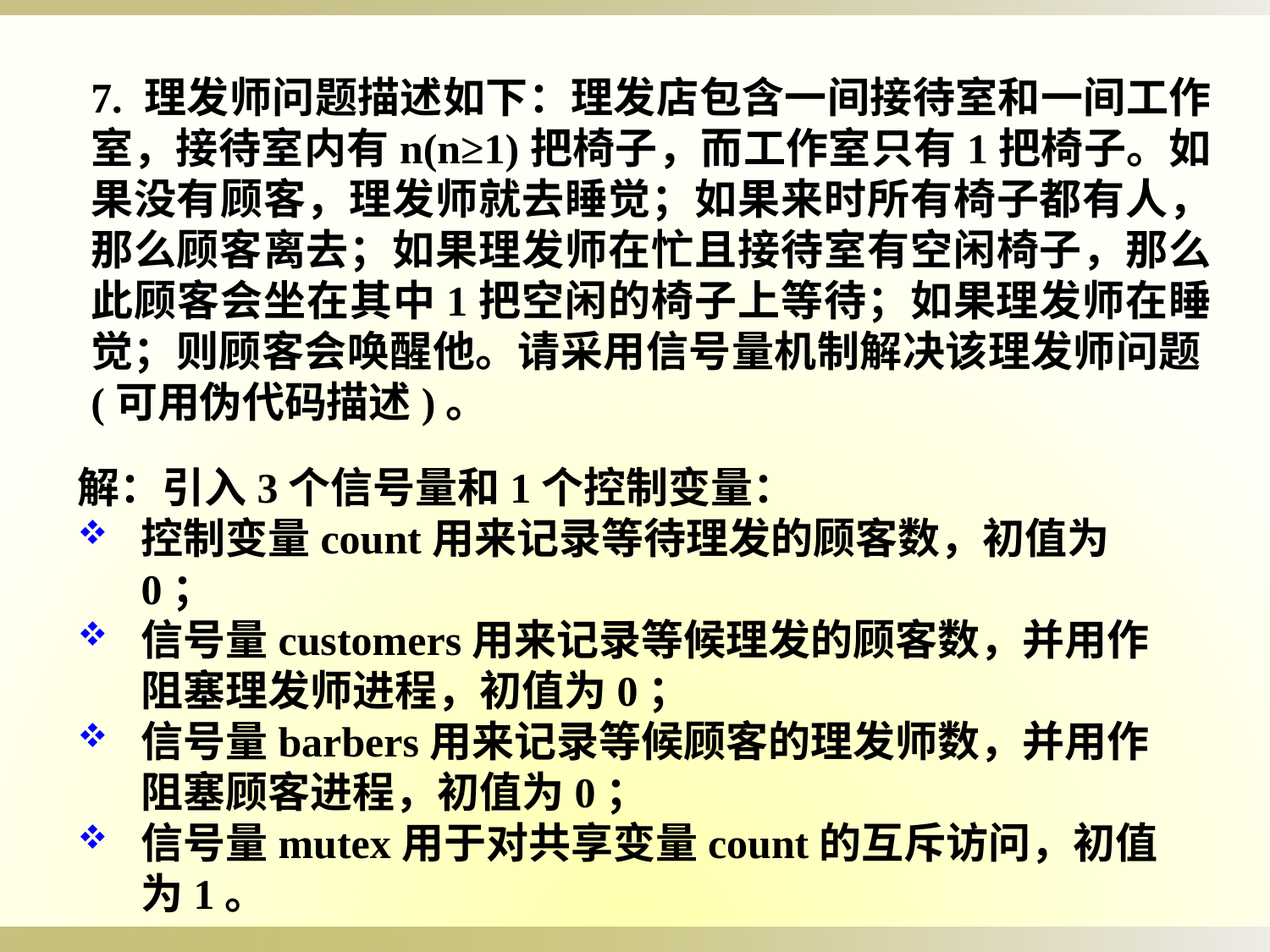

7. 理发师问题描述如下：理发店包含一间接待室和一间工作室，接待室内有n(n≥1)把椅子，而工作室只有1把椅子。如果没有顾客，理发师就去睡觉；如果来时所有椅子都有人，那么顾客离去；如果理发师在忙且接待室有空闲椅子，那么此顾客会坐在其中1把空闲的椅子上等待；如果理发师在睡觉；则顾客会唤醒他。请采用信号量机制解决该理发师问题(可用伪代码描述)。
解：引入3个信号量和1个控制变量：
控制变量count用来记录等待理发的顾客数，初值为0；
信号量customers用来记录等候理发的顾客数，并用作阻塞理发师进程，初值为0；
信号量barbers用来记录等候顾客的理发师数，并用作阻塞顾客进程，初值为0；
信号量mutex用于对共享变量count的互斥访问，初值为1。
88